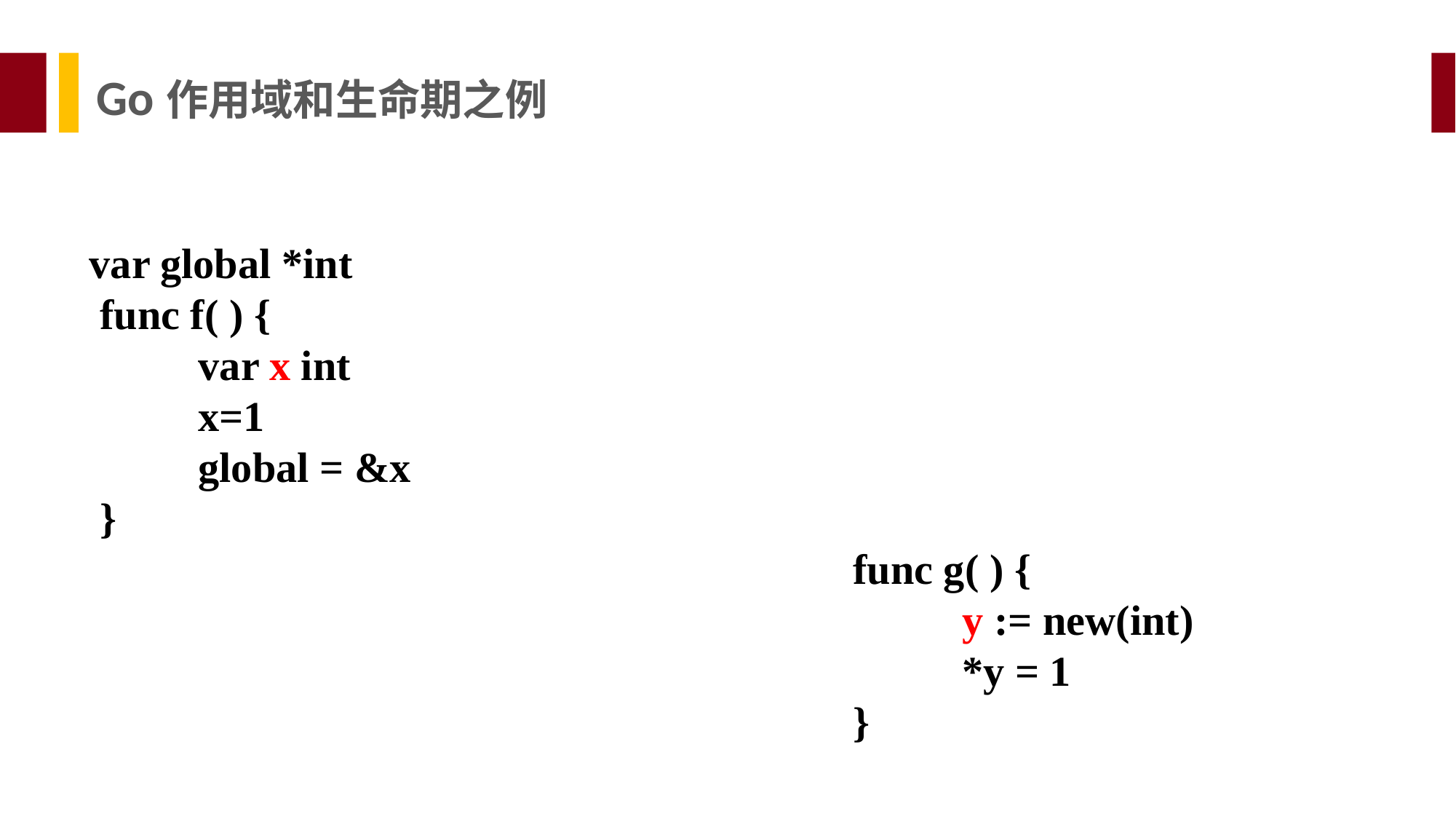

Go作用域和生命期之例

var global *int
 func f( ) {
 	var x int
	x=1
	global = &x
 }
							func g( ) {
								y := new(int)
								*y = 1
							}